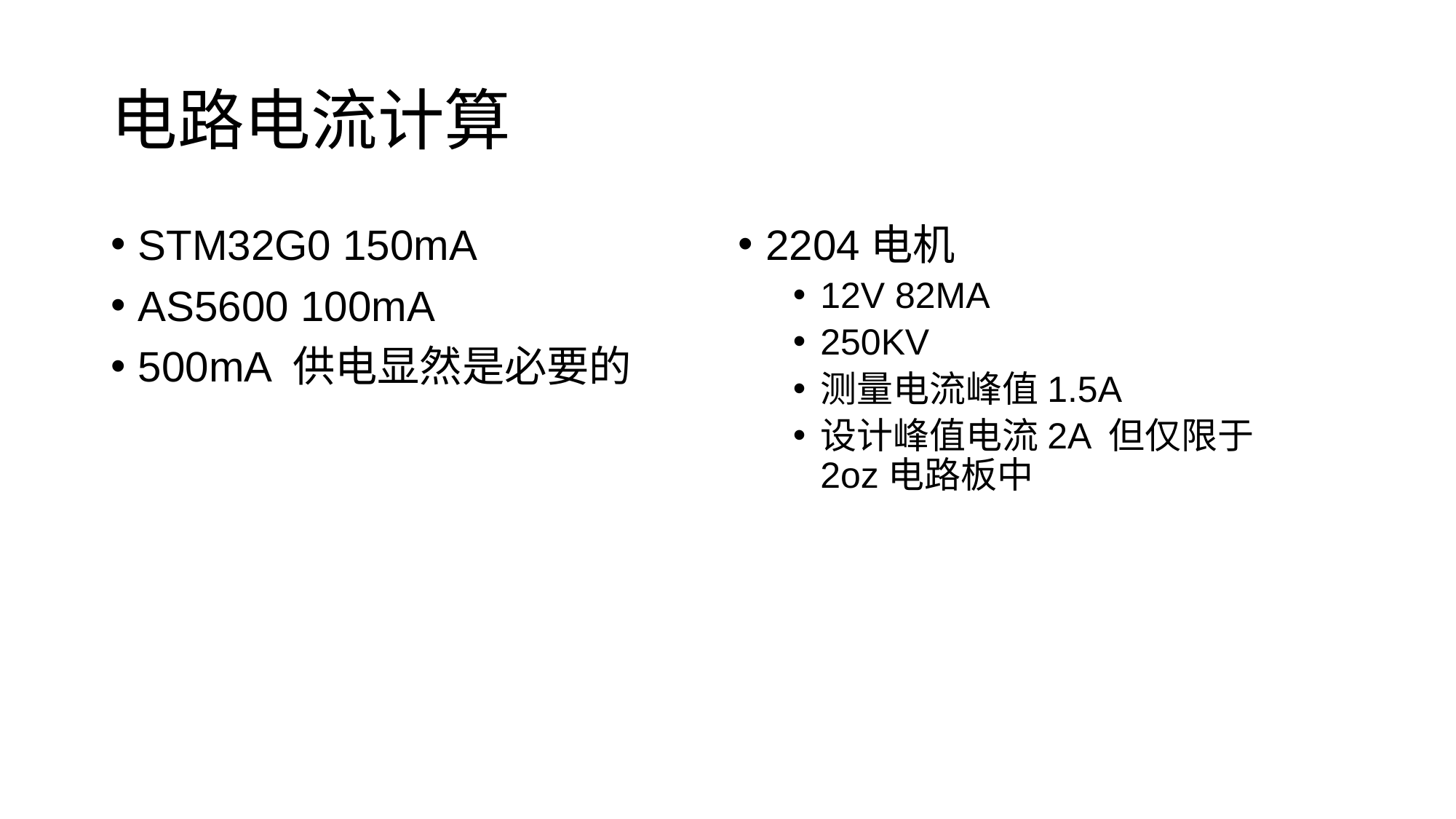

# 电路电流计算
STM32G0 150mA
AS5600 100mA
500mA 供电显然是必要的
2204电机
12V 82MA
250KV
测量电流峰值1.5A
设计峰值电流2A 但仅限于2oz电路板中